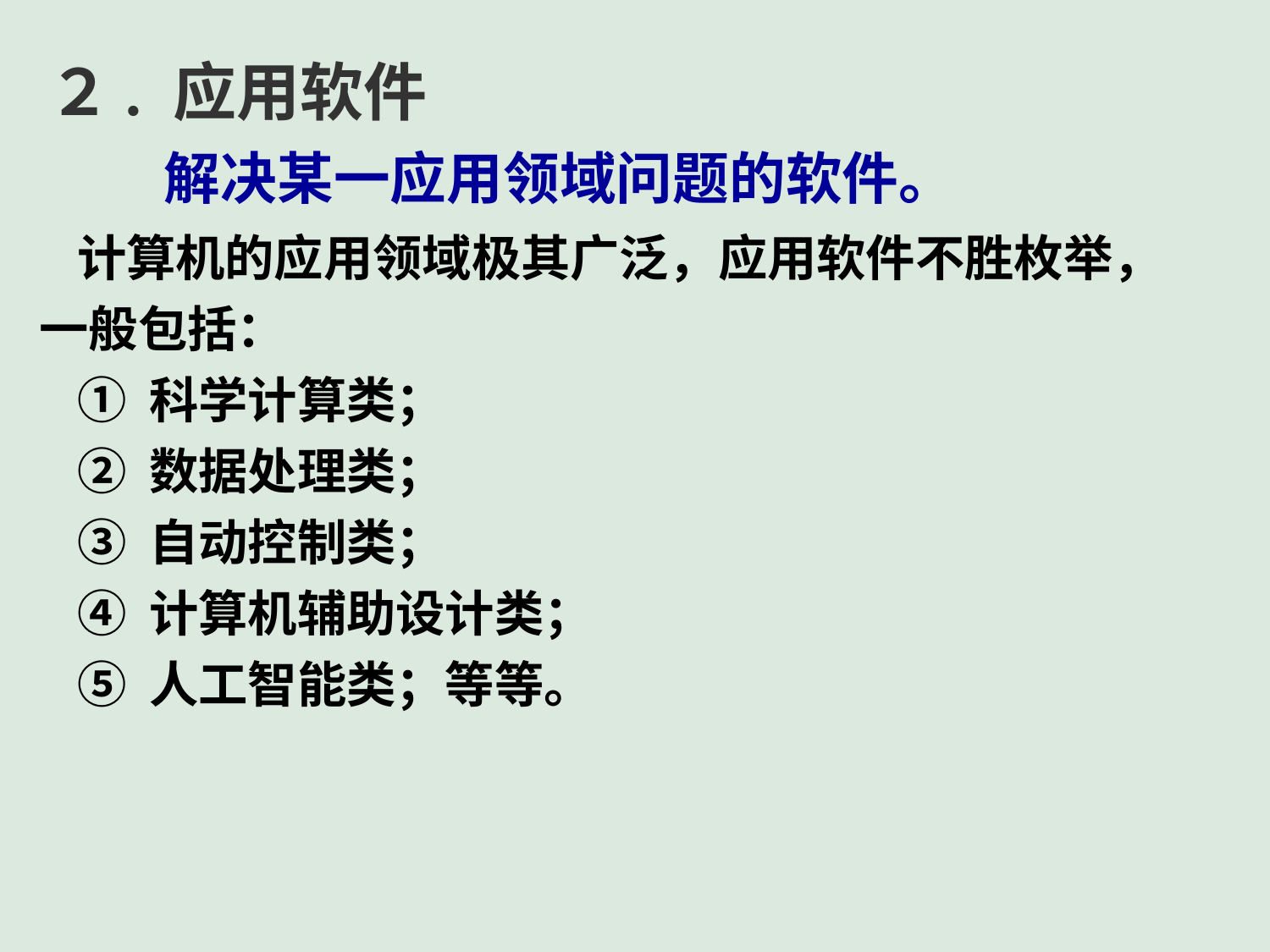

２. 应用软件
        解决某一应用领域问题的软件。
计算机的应用领域极其广泛，应用软件不胜枚举，一般包括：
① 科学计算类；
② 数据处理类；
③ 自动控制类；
④ 计算机辅助设计类；
⑤ 人工智能类；等等。